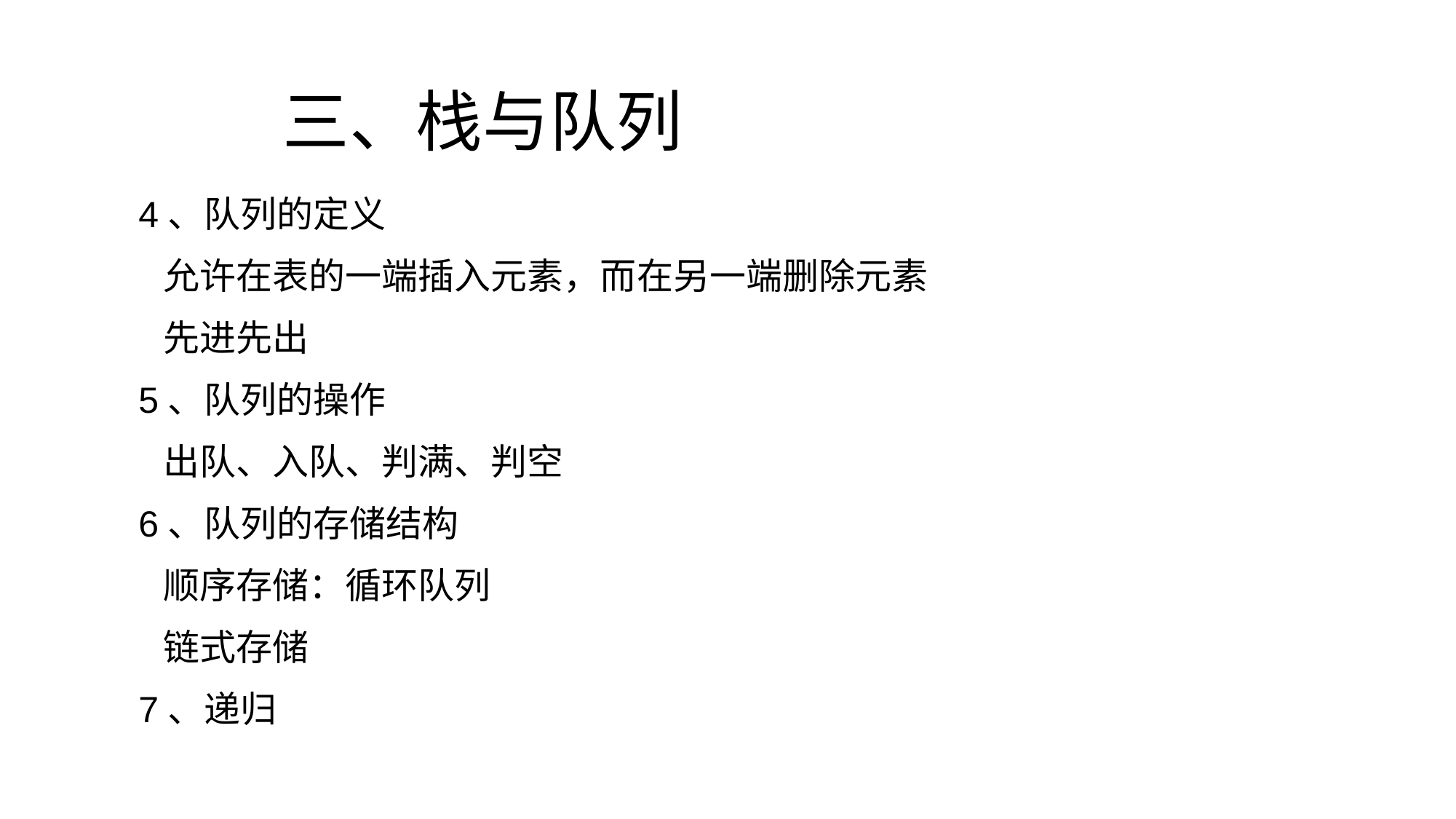

三、栈与队列
4、队列的定义
  允许在表的一端插入元素，而在另一端删除元素
  先进先出
5、队列的操作
  出队、入队、判满、判空
6、队列的存储结构
  顺序存储：循环队列
  链式存储
7、递归